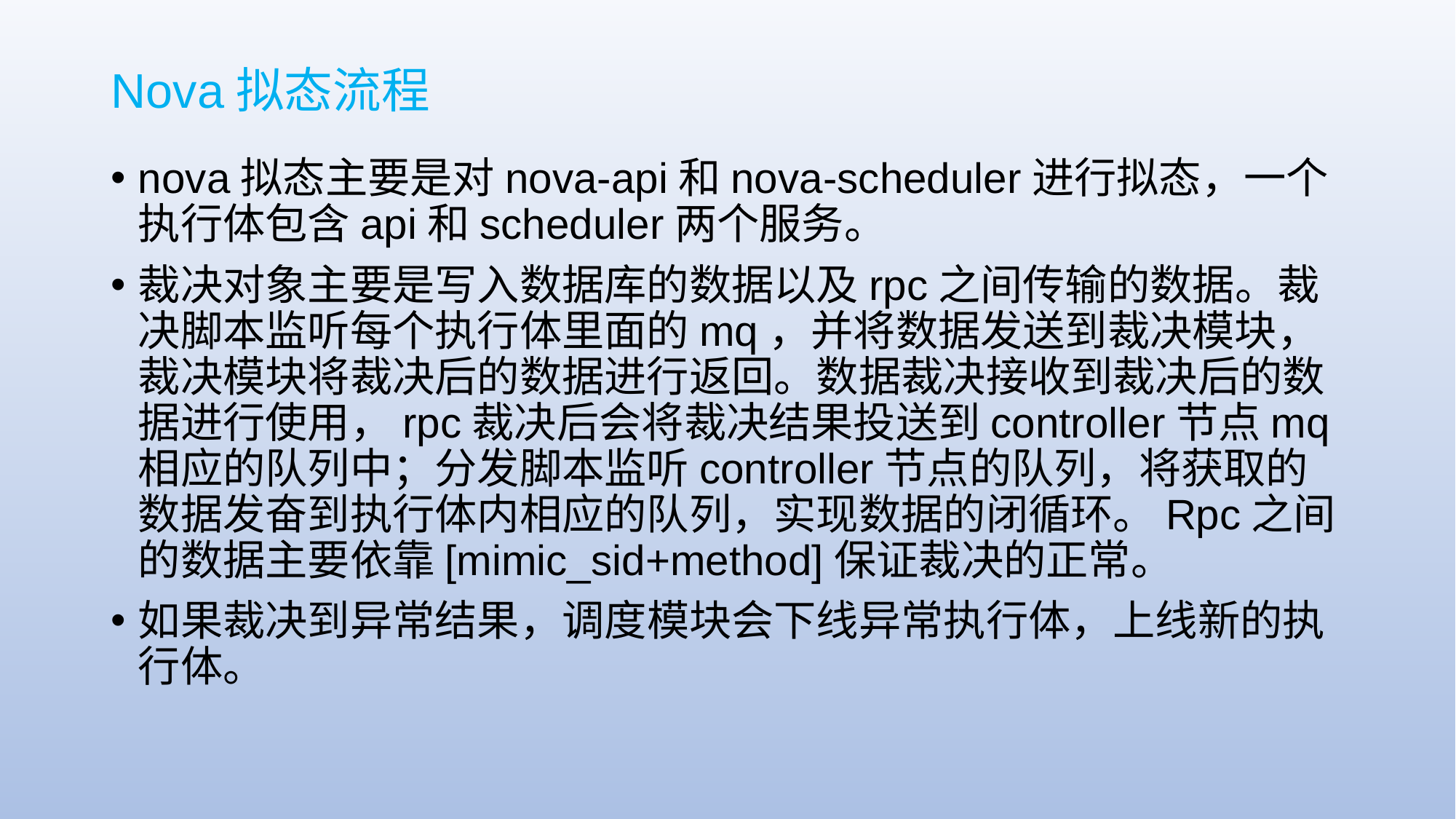

# Nova拟态流程
nova拟态主要是对nova-api和nova-scheduler进行拟态，一个执行体包含api和scheduler两个服务。
裁决对象主要是写入数据库的数据以及rpc之间传输的数据。裁决脚本监听每个执行体里面的mq，并将数据发送到裁决模块，裁决模块将裁决后的数据进行返回。数据裁决接收到裁决后的数据进行使用，rpc裁决后会将裁决结果投送到controller节点mq相应的队列中；分发脚本监听controller节点的队列，将获取的数据发奋到执行体内相应的队列，实现数据的闭循环。Rpc之间的数据主要依靠[mimic_sid+method]保证裁决的正常。
如果裁决到异常结果，调度模块会下线异常执行体，上线新的执行体。